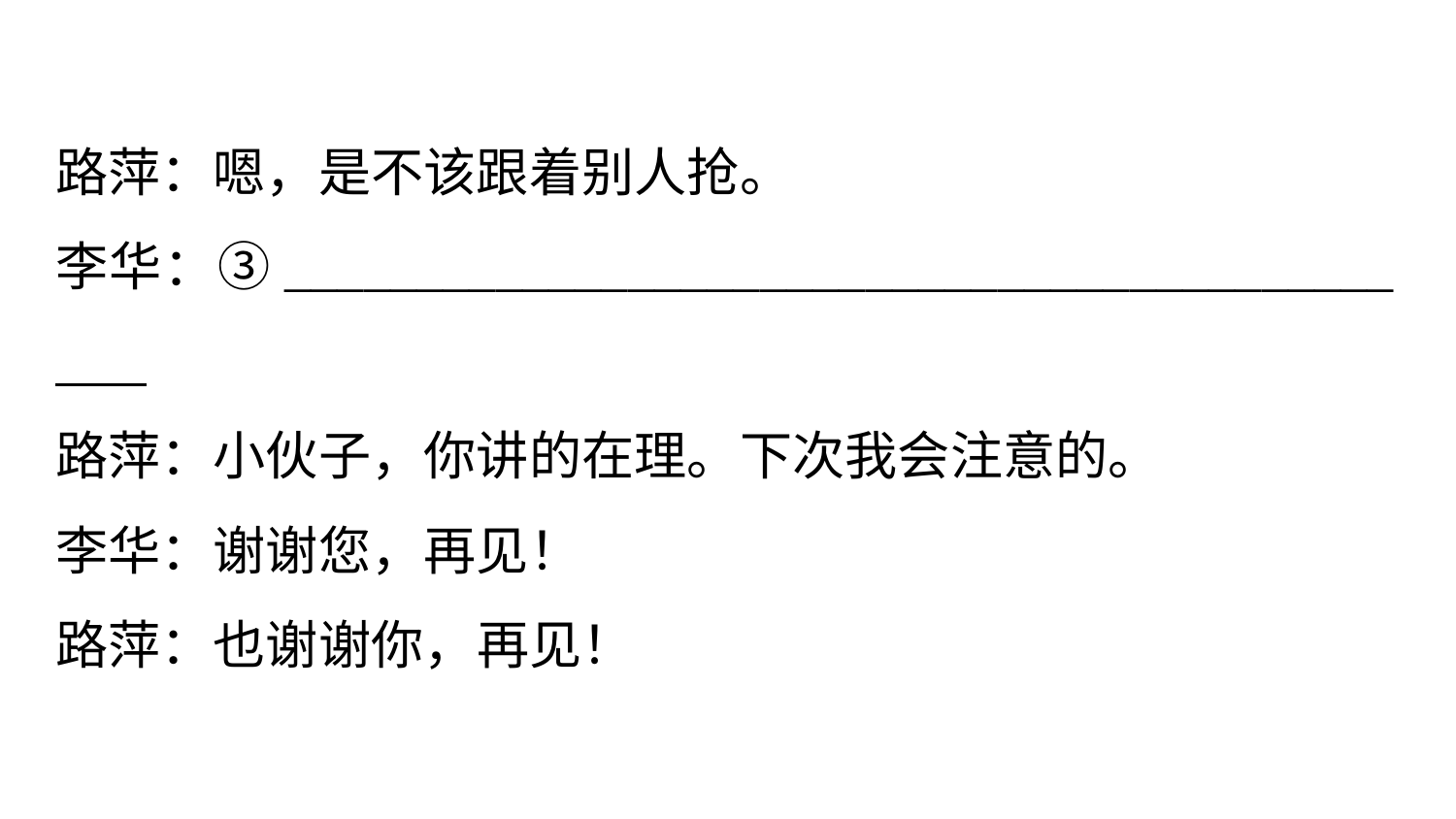

路萍：嗯，是不该跟着别人抢。
李华：③__________________________________________
路萍：小伙子，你讲的在理。下次我会注意的。
李华：谢谢您，再见！
路萍：也谢谢你，再见！